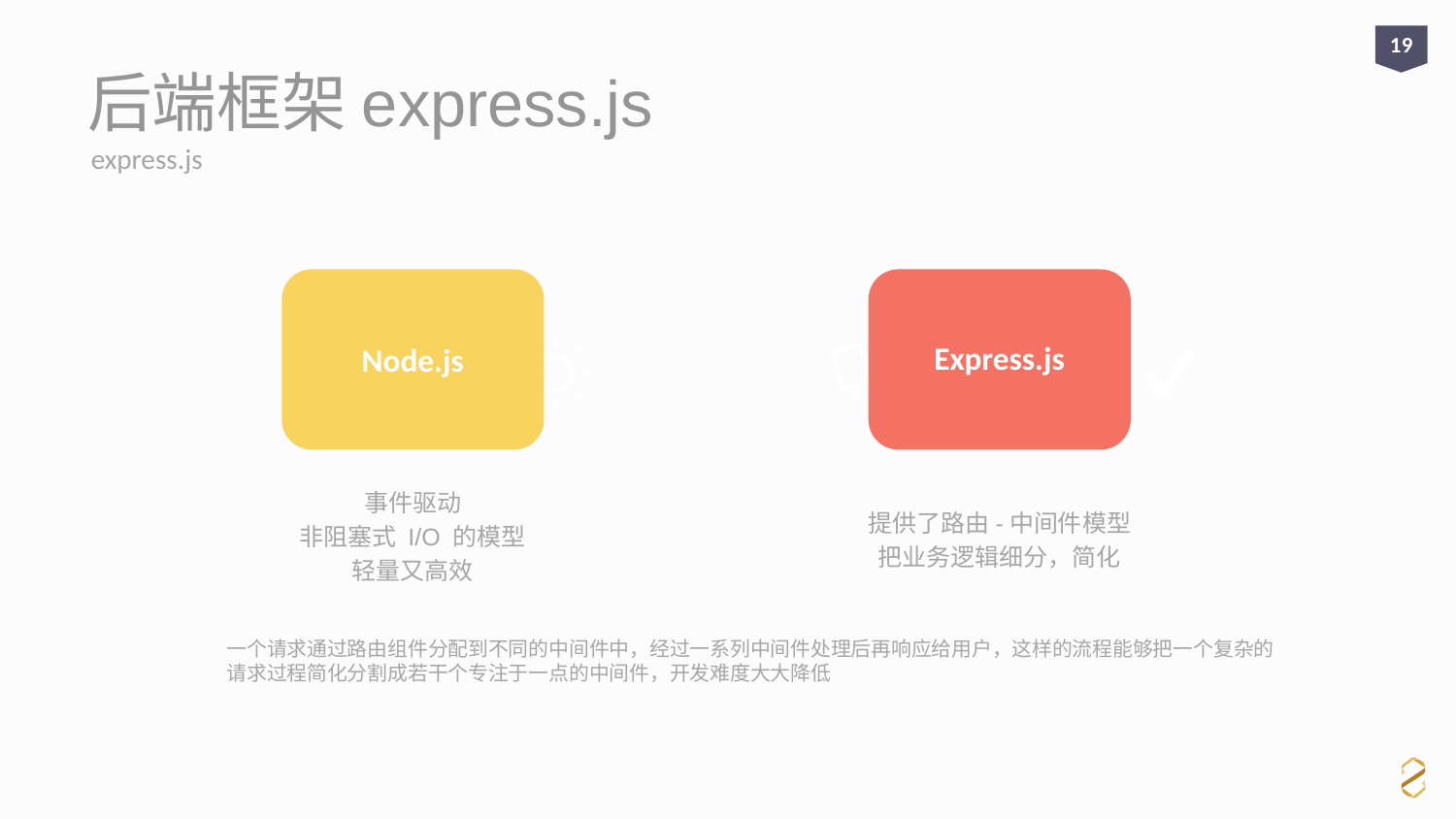

19
# 后端框架express.js
express.js

Node.js

Express.js

事件驱动
非阻塞式 I/O 的模型
轻量又高效
提供了路由-中间件模型
把业务逻辑细分，简化
一个请求通过路由组件分配到不同的中间件中，经过一系列中间件处理后再响应给用户，这样的流程能够把一个复杂的请求过程简化分割成若干个专注于一点的中间件，开发难度大大降低